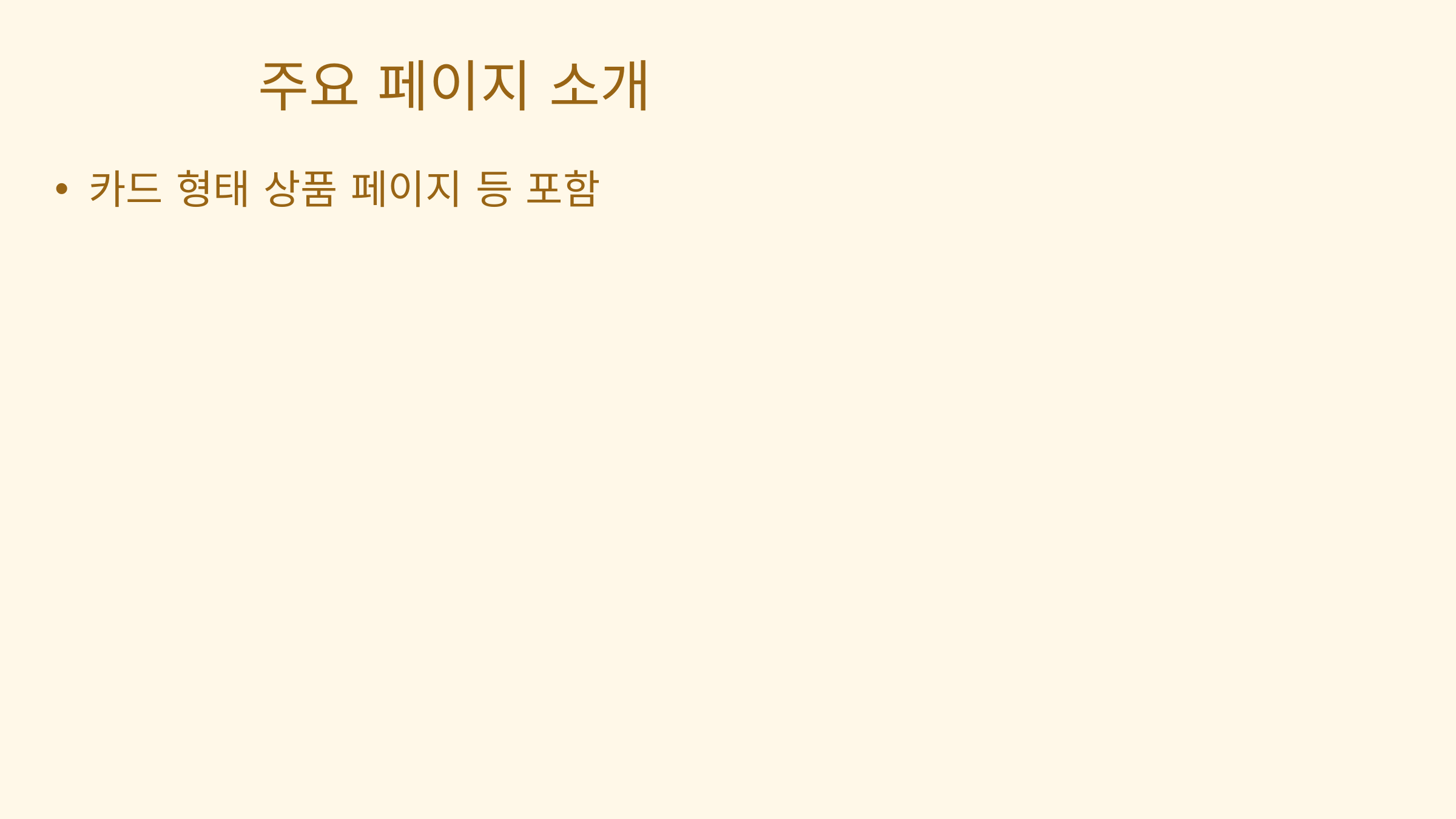

주요 페이지 소개
카드 형태 상품 페이지 등 포함